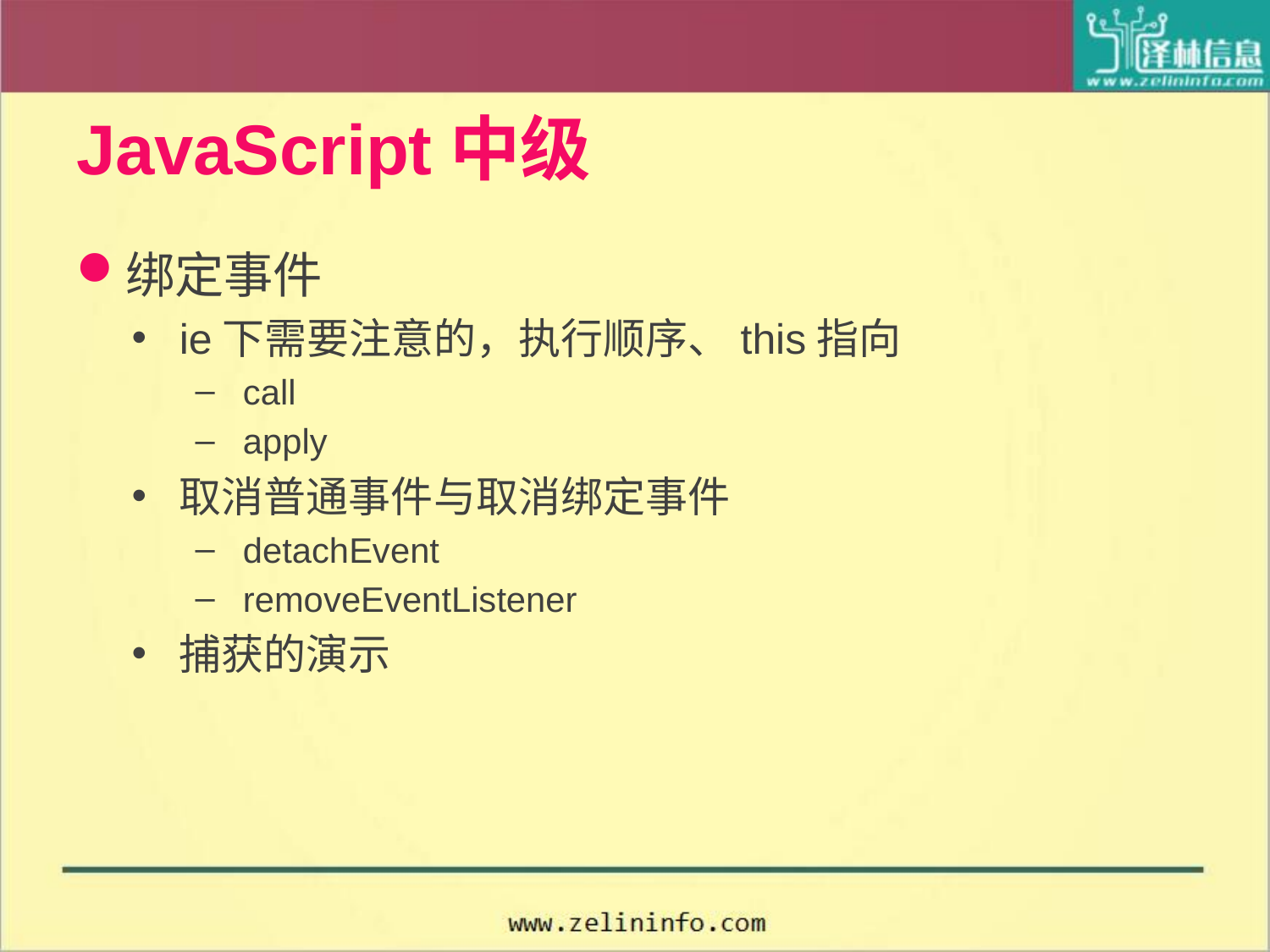

# JavaScript中级
绑定事件
ie下需要注意的，执行顺序、this指向
call
apply
取消普通事件与取消绑定事件
detachEvent
removeEventListener
捕获的演示